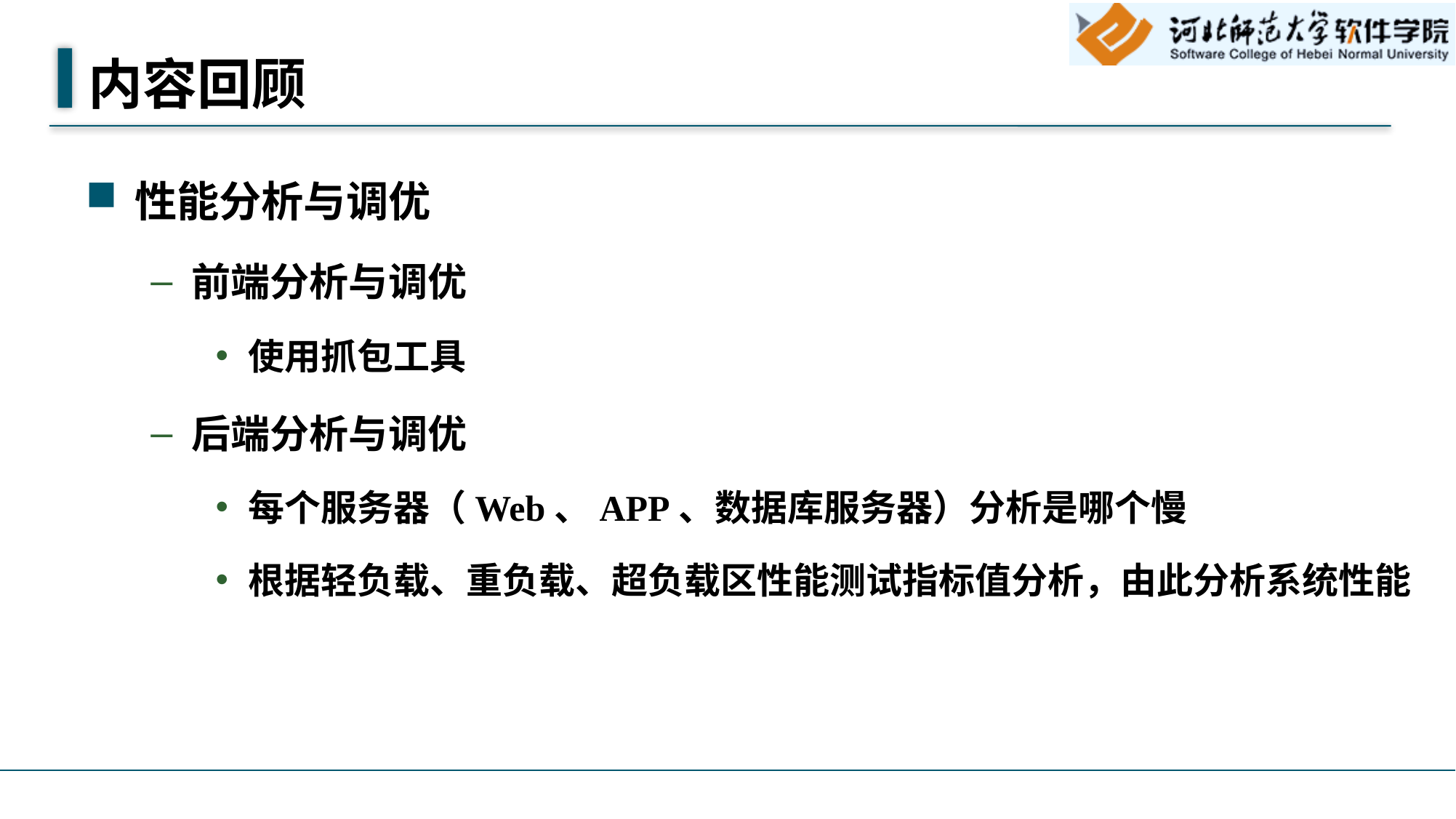

# 内容回顾
性能分析与调优
前端分析与调优
使用抓包工具
后端分析与调优
每个服务器（Web、APP、数据库服务器）分析是哪个慢
根据轻负载、重负载、超负载区性能测试指标值分析，由此分析系统性能